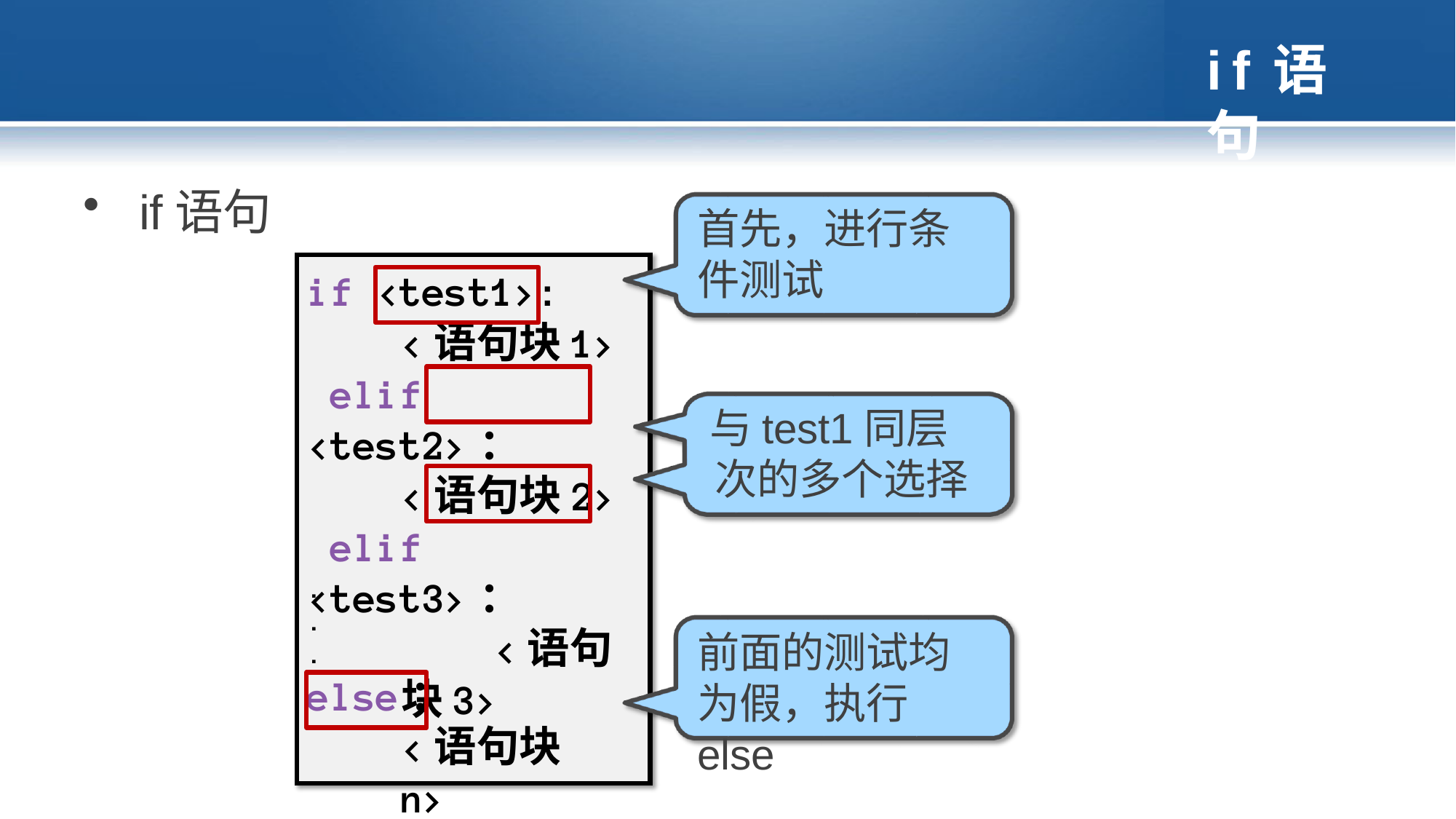

# if语句
if语句
if <test1>:
<语句块1>  elif <test2>：
<语句块2>  elif <test3>：
<语句块3>

首先，进行条 件测试

与test1同层 次的多个选择

.
.
.

前面的测试均 为假，执行else
else：
<语句块n>